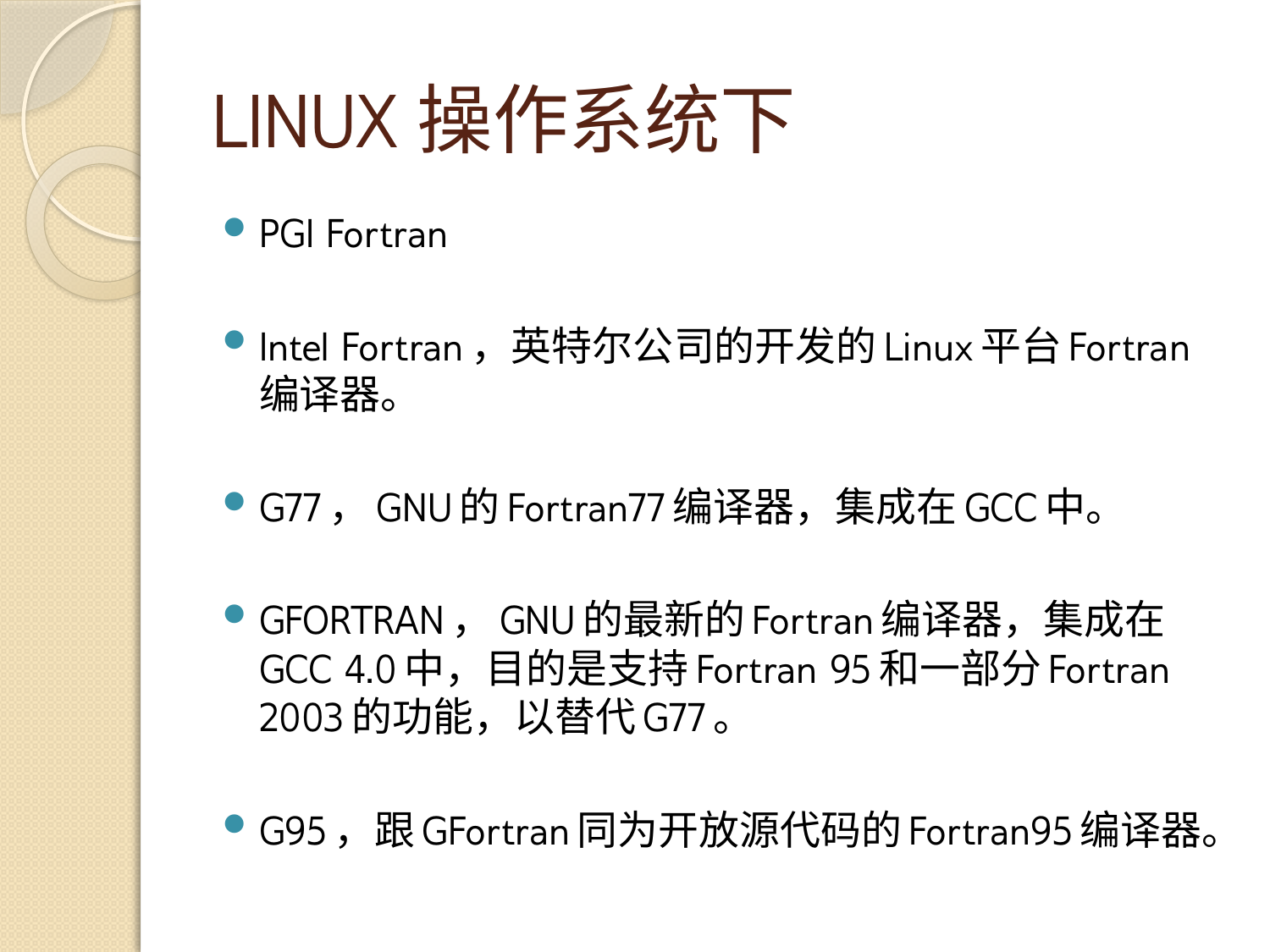

# LINUX操作系统下
PGI Fortran

Intel Fortran，英特尔公司的开发的Linux平台Fortran编译器。

G77，GNU的Fortran77编译器，集成在GCC中。

GFORTRAN，GNU的最新的Fortran编译器，集成在GCC 4.0中，目的是支持Fortran 95和一部分Fortran 2003的功能，以替代G77。

G95，跟GFortran同为开放源代码的Fortran95编译器。